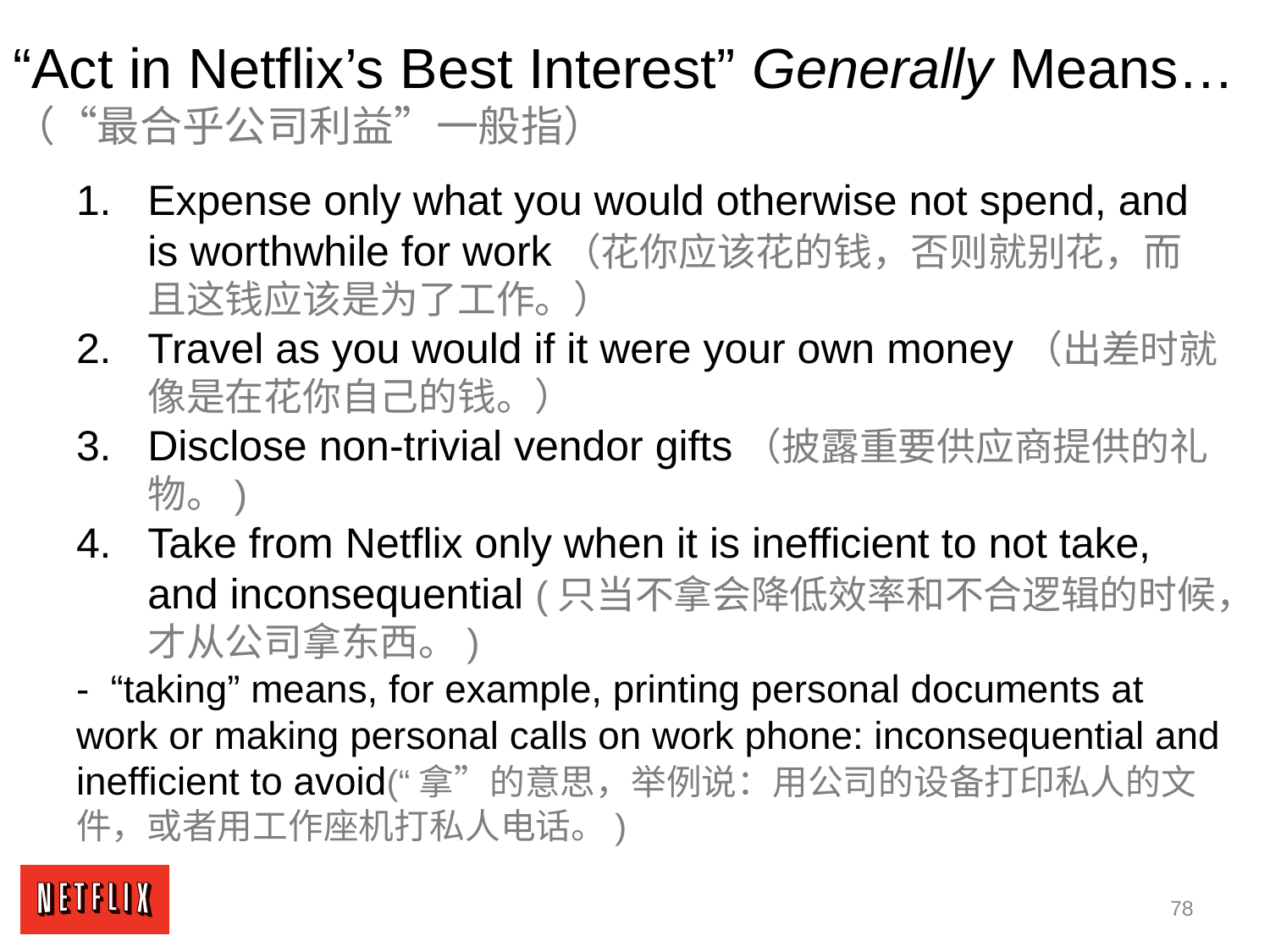

“Act in Netflix’s Best Interest” Generally Means…（“最合乎公司利益”一般指）
Expense only what you would otherwise not spend, and is worthwhile for work（花你应该花的钱，否则就别花，而且这钱应该是为了工作。）
Travel as you would if it were your own money（出差时就像是在花你自己的钱。）
Disclose non-trivial vendor gifts（披露重要供应商提供的礼物。)
Take from Netflix only when it is inefficient to not take, and inconsequential (只当不拿会降低效率和不合逻辑的时候，才从公司拿东西。)
-  “taking” means, for example, printing personal documents at work or making personal calls on work phone: inconsequential and inefficient to avoid(“拿”的意思，举例说：用公司的设备打印私人的文件，或者用工作座机打私人电话。)
78